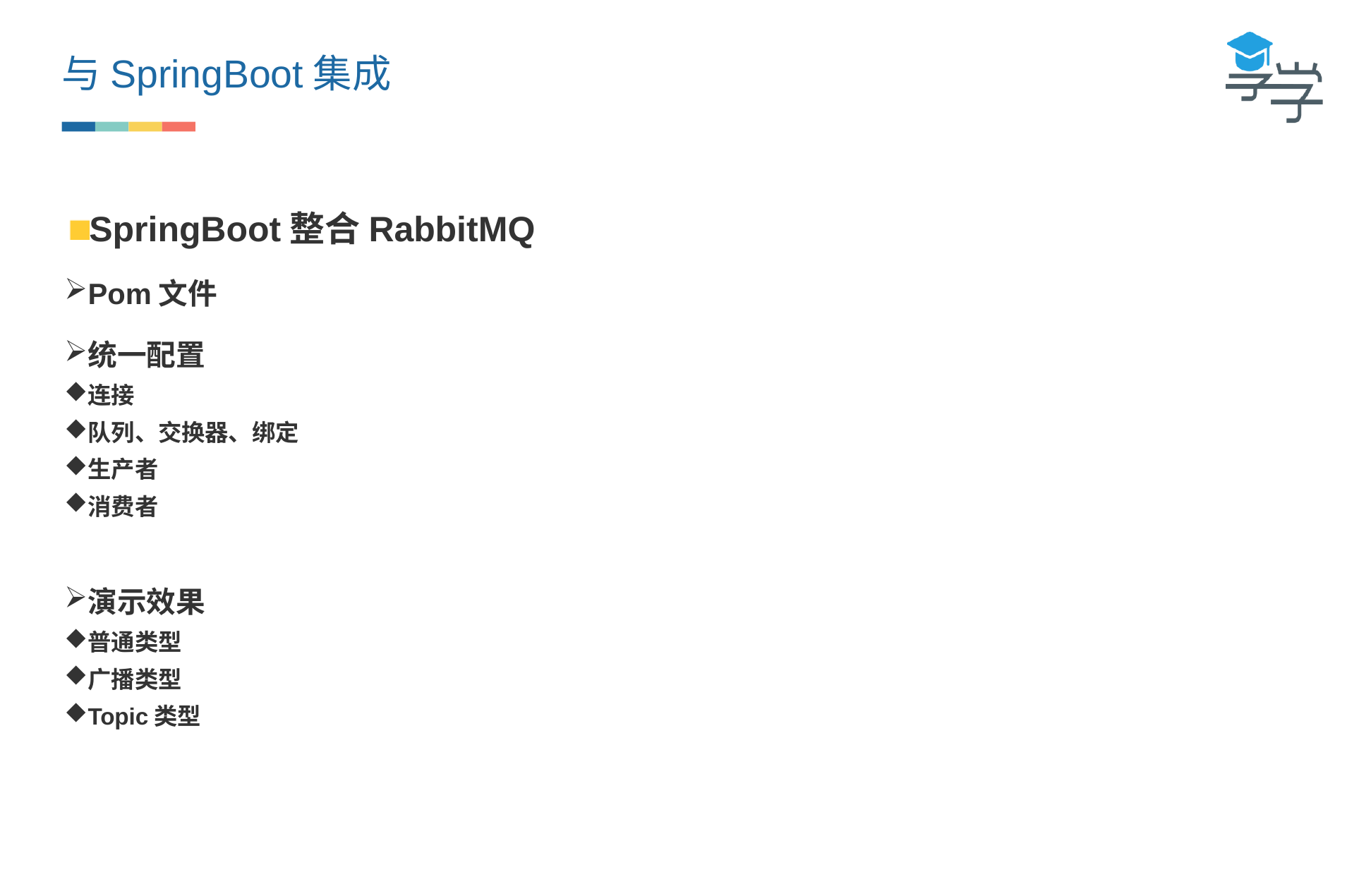

与SpringBoot集成

SpringBoot整合RabbitMQ
Pom文件
统一配置
连接
队列、交换器、绑定
生产者
消费者

演示效果
普通类型
广播类型
Topic类型